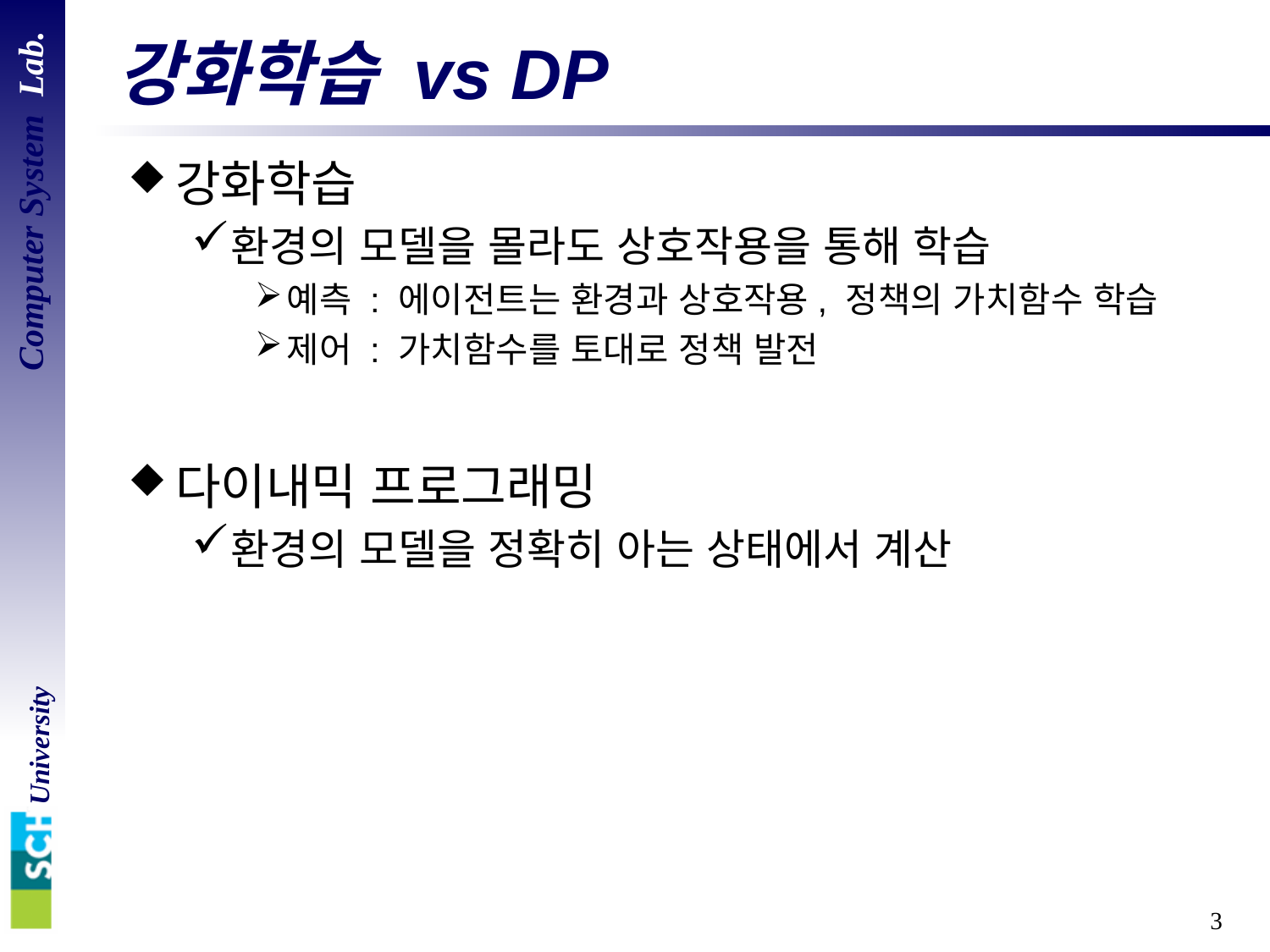

# 강화학습 vs DP
강화학습
환경의 모델을 몰라도 상호작용을 통해 학습
예측 : 에이전트는 환경과 상호작용, 정책의 가치함수 학습
제어 : 가치함수를 토대로 정책 발전

다이내믹 프로그래밍
환경의 모델을 정확히 아는 상태에서 계산